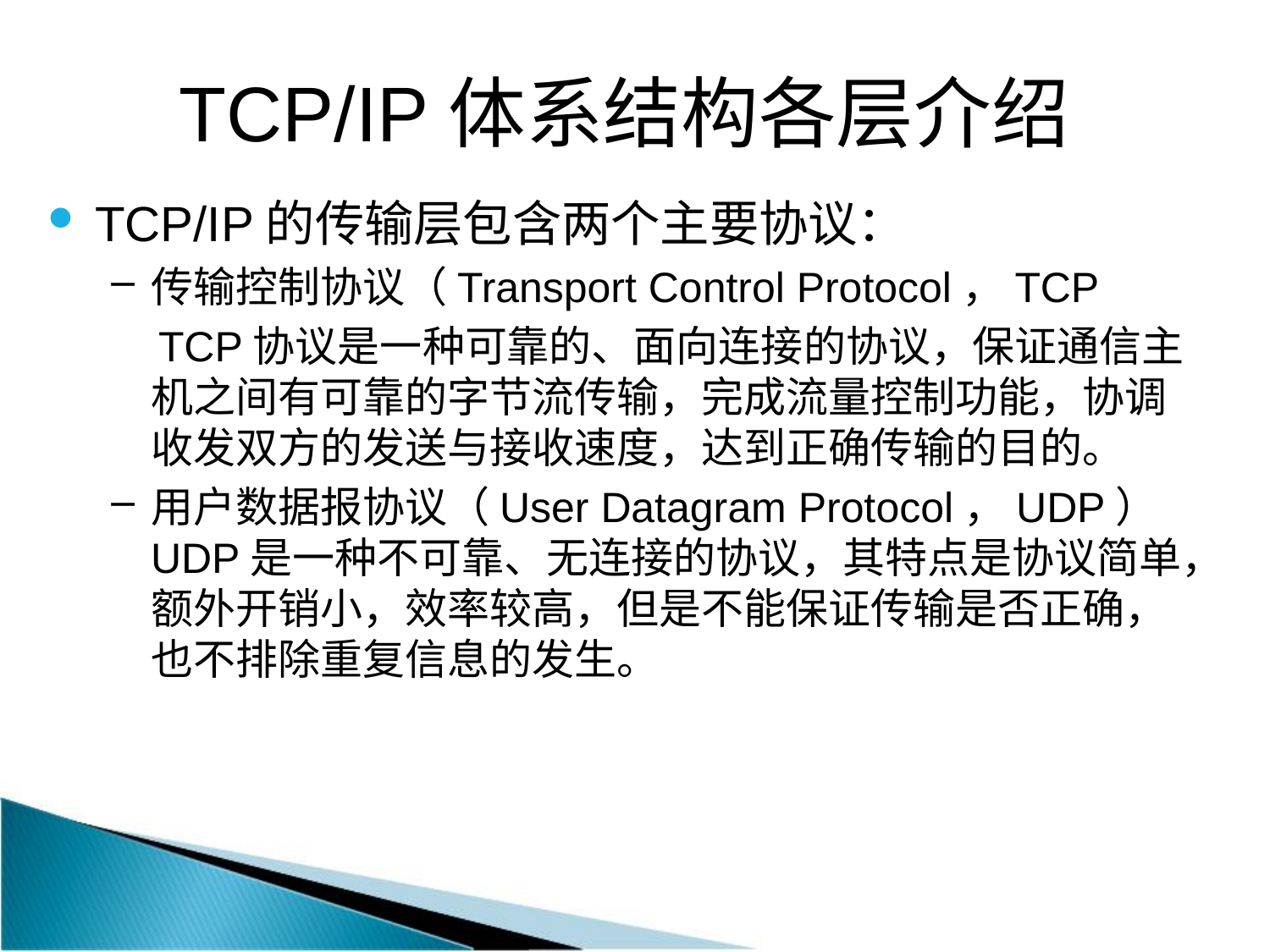

# TCP/IP体系结构各层介绍
TCP/IP的传输层包含两个主要协议：
传输控制协议（Transport Control Protocol，TCP
    TCP协议是一种可靠的、面向连接的协议，保证通信主机之间有可靠的字节流传输，完成流量控制功能，协调收发双方的发送与接收速度，达到正确传输的目的。
用户数据报协议（User Datagram Protocol，UDP） UDP是一种不可靠、无连接的协议，其特点是协议简单，额外开销小，效率较高，但是不能保证传输是否正确，也不排除重复信息的发生。